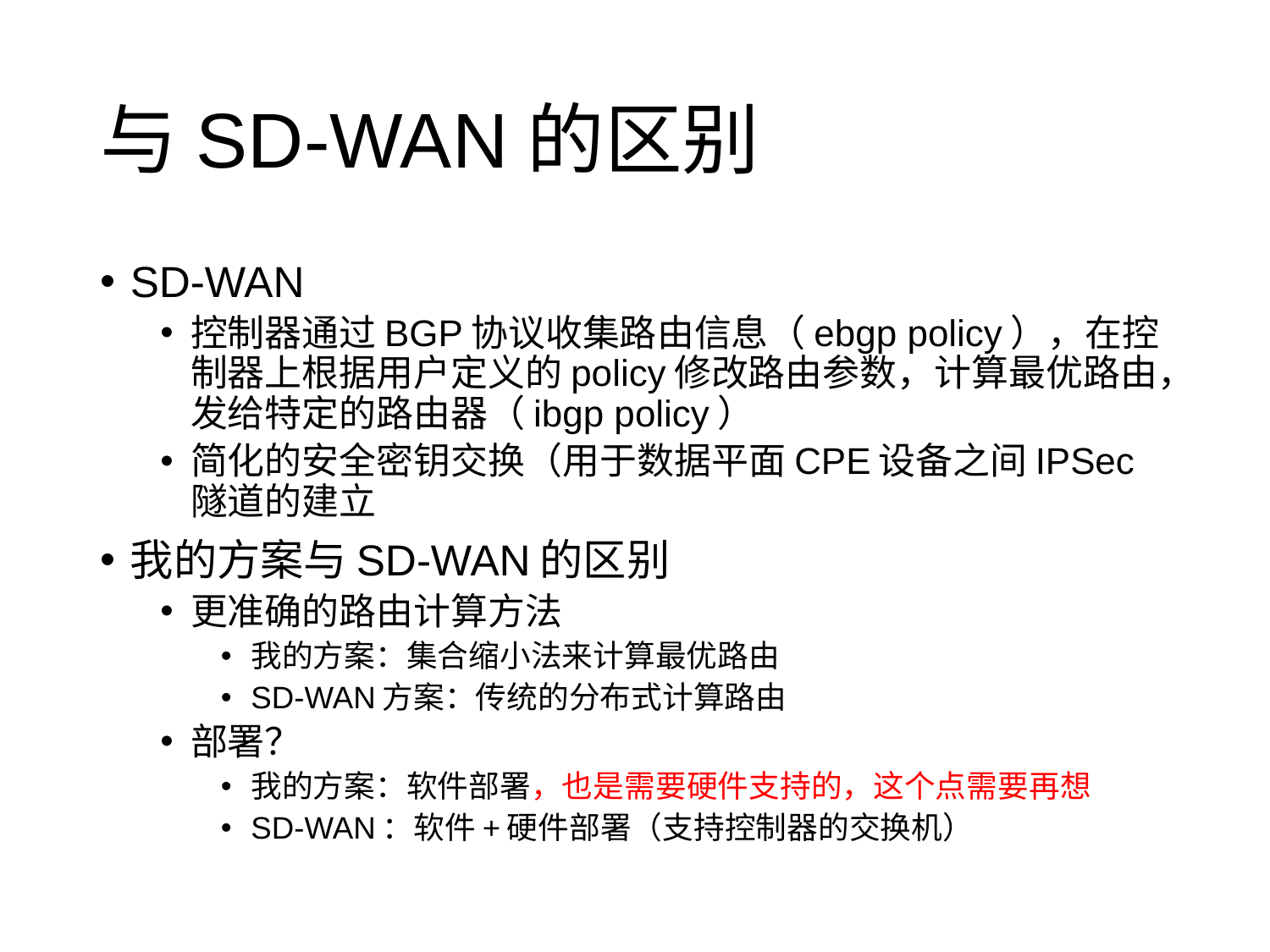

# 与SD-WAN的区别
SD-WAN
控制器通过BGP协议收集路由信息（ebgp policy），在控制器上根据用户定义的policy修改路由参数，计算最优路由，发给特定的路由器（ibgp policy）
简化的安全密钥交换（用于数据平面CPE设备之间IPSec隧道的建立
我的方案与SD-WAN的区别
更准确的路由计算方法
我的方案：集合缩小法来计算最优路由
SD-WAN方案：传统的分布式计算路由
部署？
我的方案：软件部署，也是需要硬件支持的，这个点需要再想
SD-WAN：软件+硬件部署（支持控制器的交换机）